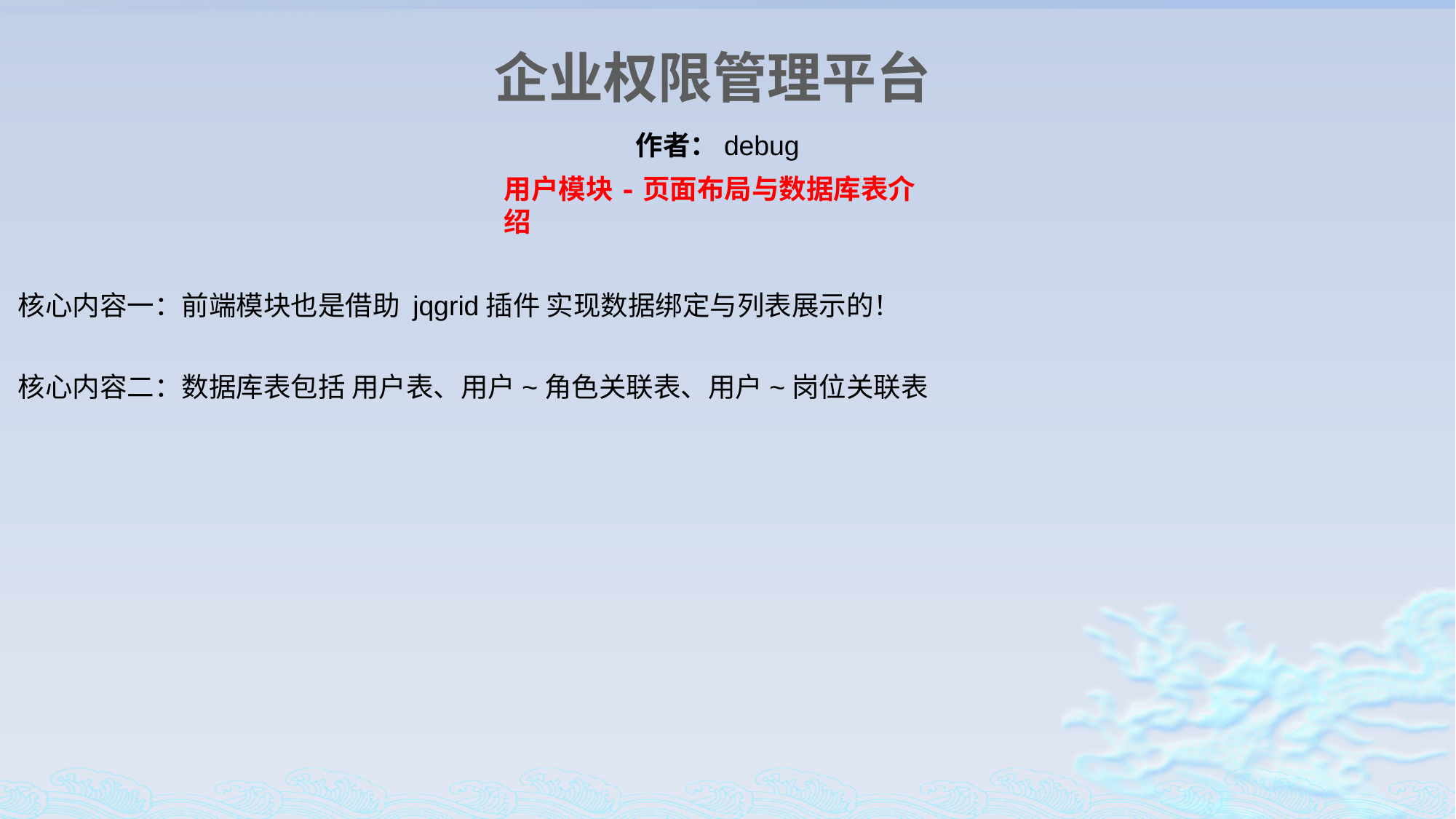

企业权限管理平台
作者：debug
用户模块-页面布局与数据库表介绍
核心内容一：前端模块也是借助 jqgrid插件 实现数据绑定与列表展示的！
核心内容二：数据库表包括 用户表、用户~角色关联表、用户~岗位关联表